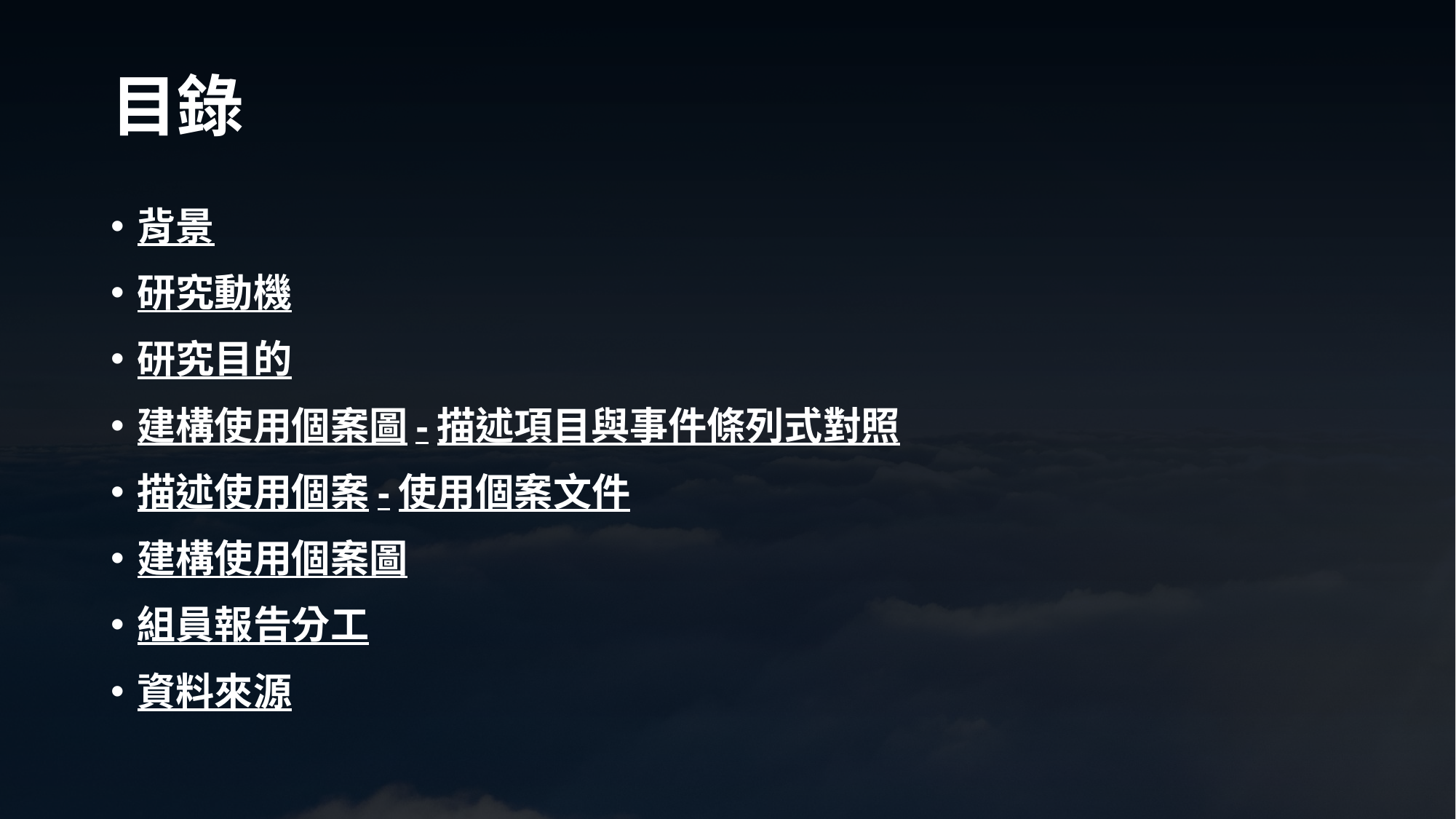

目錄
背景
研究動機
研究目的
建構使用個案圖-描述項目與事件條列式對照
描述使用個案-使用個案文件
建構使用個案圖
組員報告分工
資料來源